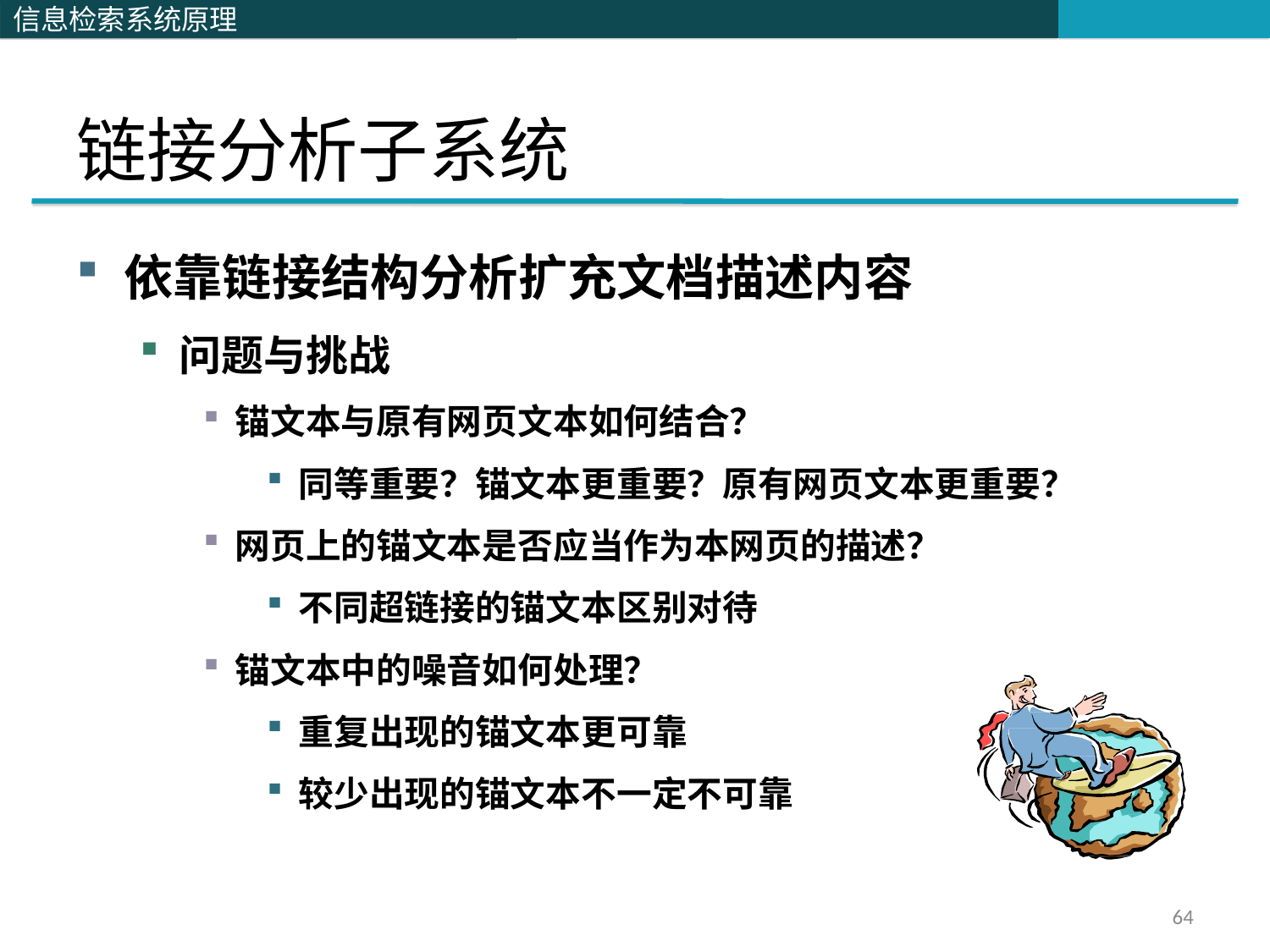

# 链接分析子系统
依靠链接结构分析扩充文档描述内容
问题与挑战
锚文本与原有网页文本如何结合？
同等重要？锚文本更重要？原有网页文本更重要？
网页上的锚文本是否应当作为本网页的描述？
不同超链接的锚文本区别对待
锚文本中的噪音如何处理？
重复出现的锚文本更可靠
较少出现的锚文本不一定不可靠

64